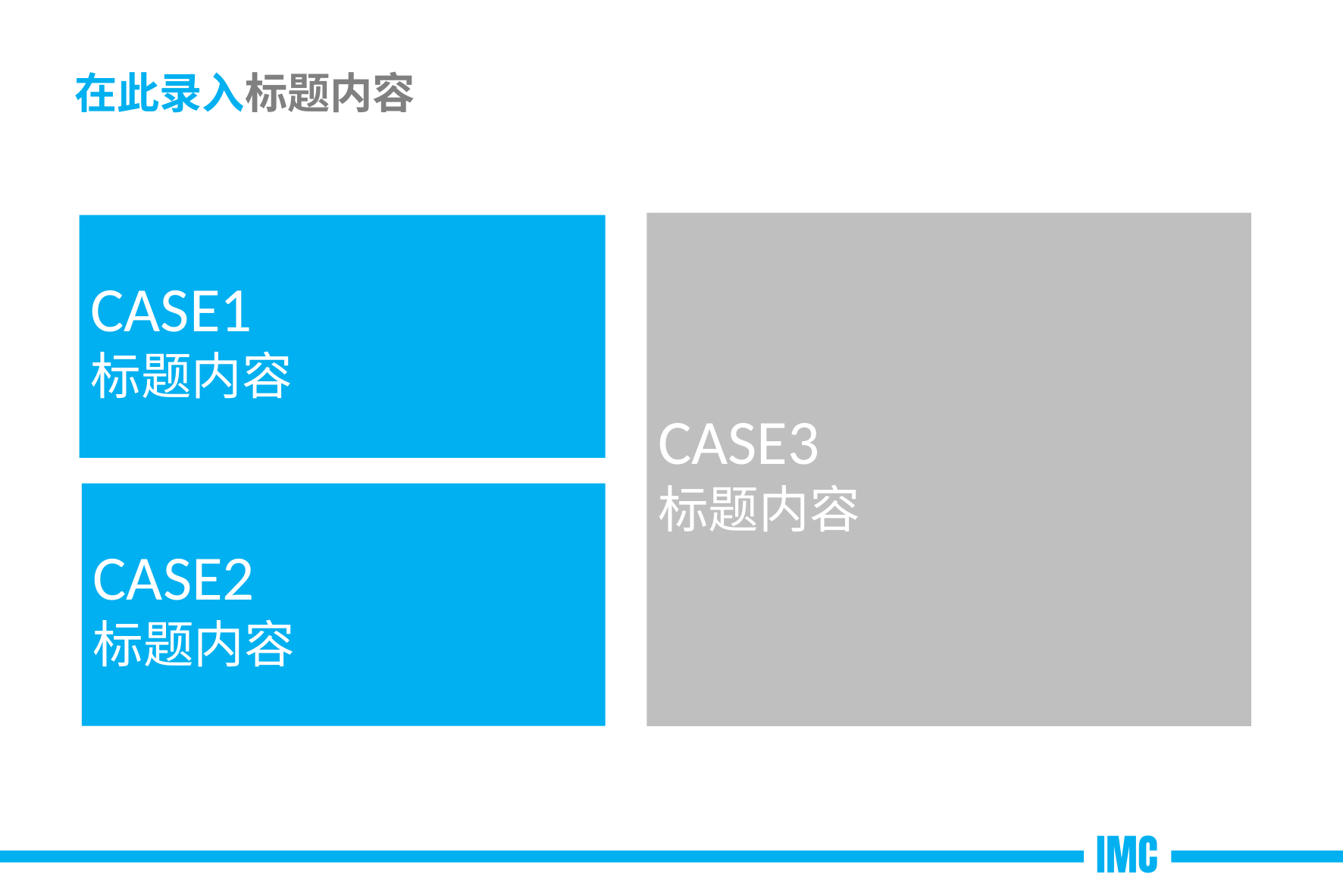

# 在此录入标题内容
CASE3
标题内容
CASE1
标题内容
CASE2
标题内容